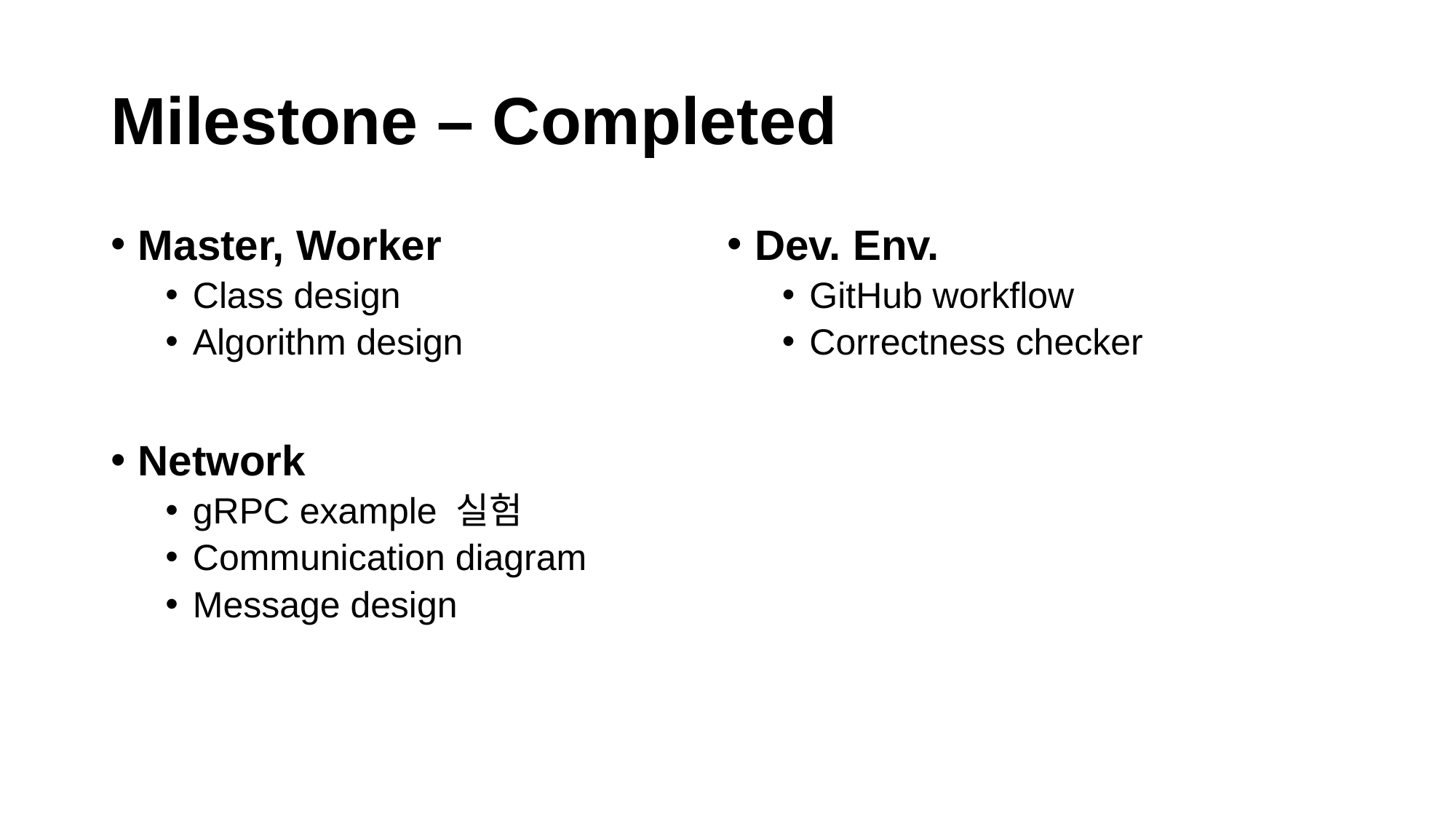

# Milestone – Completed
Master, Worker
Class design
Algorithm design

Network
gRPC example 실험
Communication diagram
Message design

Dev. Env.
GitHub workflow
Correctness checker